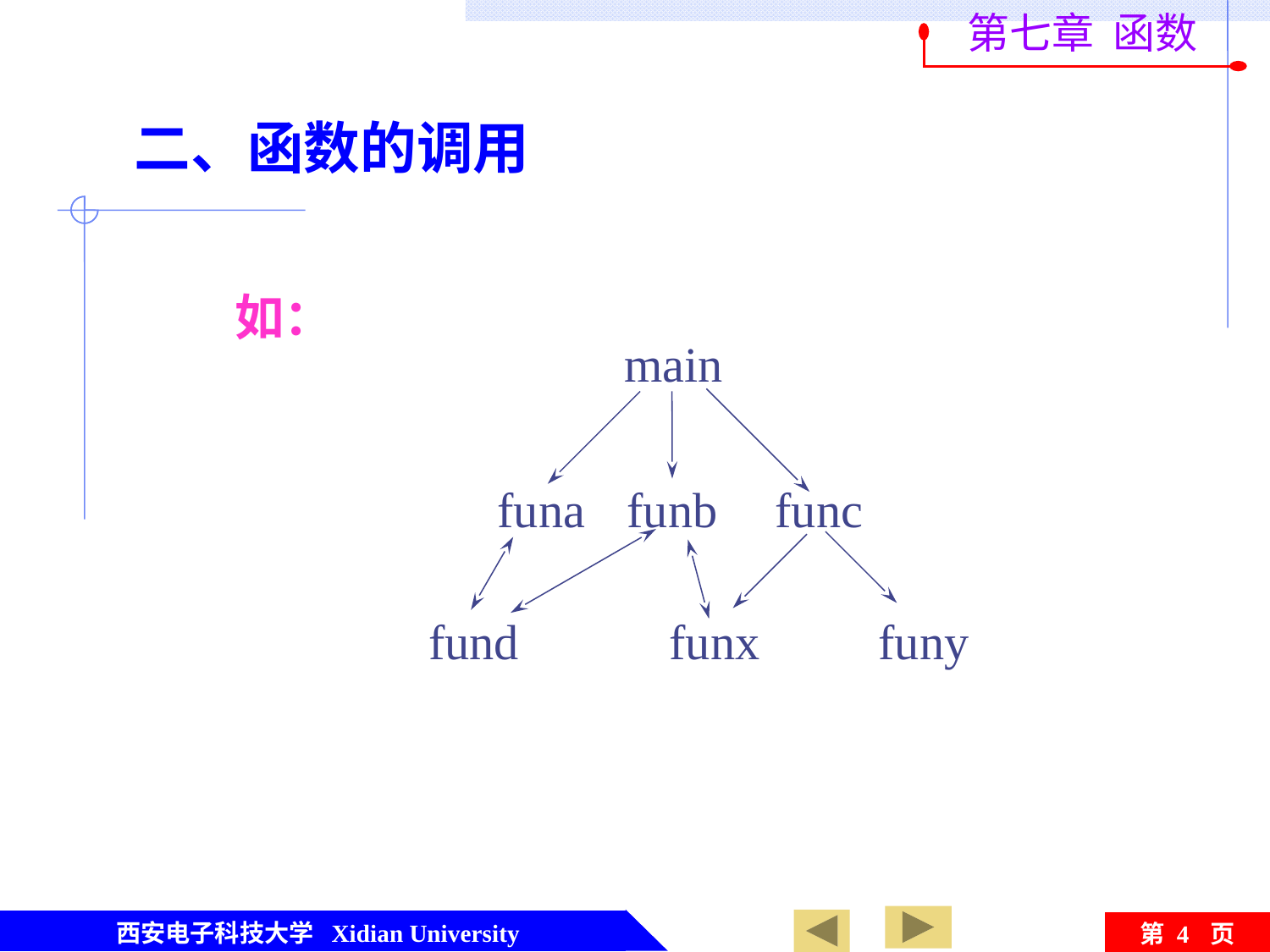

第七章  函数

二、函数的调用
如：
main

funa
funb
func

fund
funx
funy